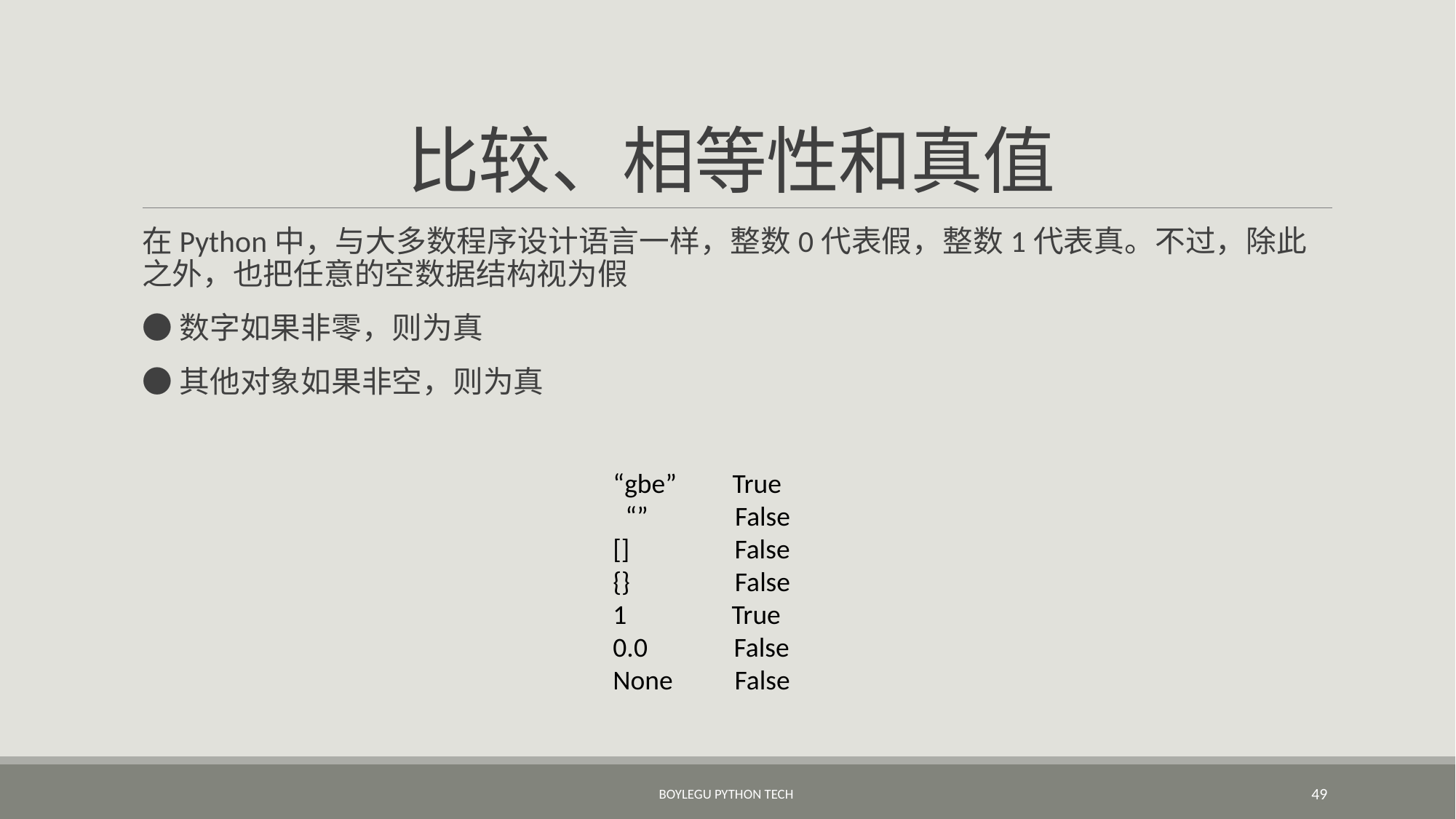

# 比较、相等性和真值
在Python中，与大多数程序设计语言一样，整数0代表假，整数1代表真。不过，除此之外，也把任意的空数据结构视为假
●数字如果非零，则为真
●其他对象如果非空，则为真
“gbe”         True
  “”              False
[]                 False
{}                 False
1                 True
0.0              False
None          False

BoyleGu Python Tech
49